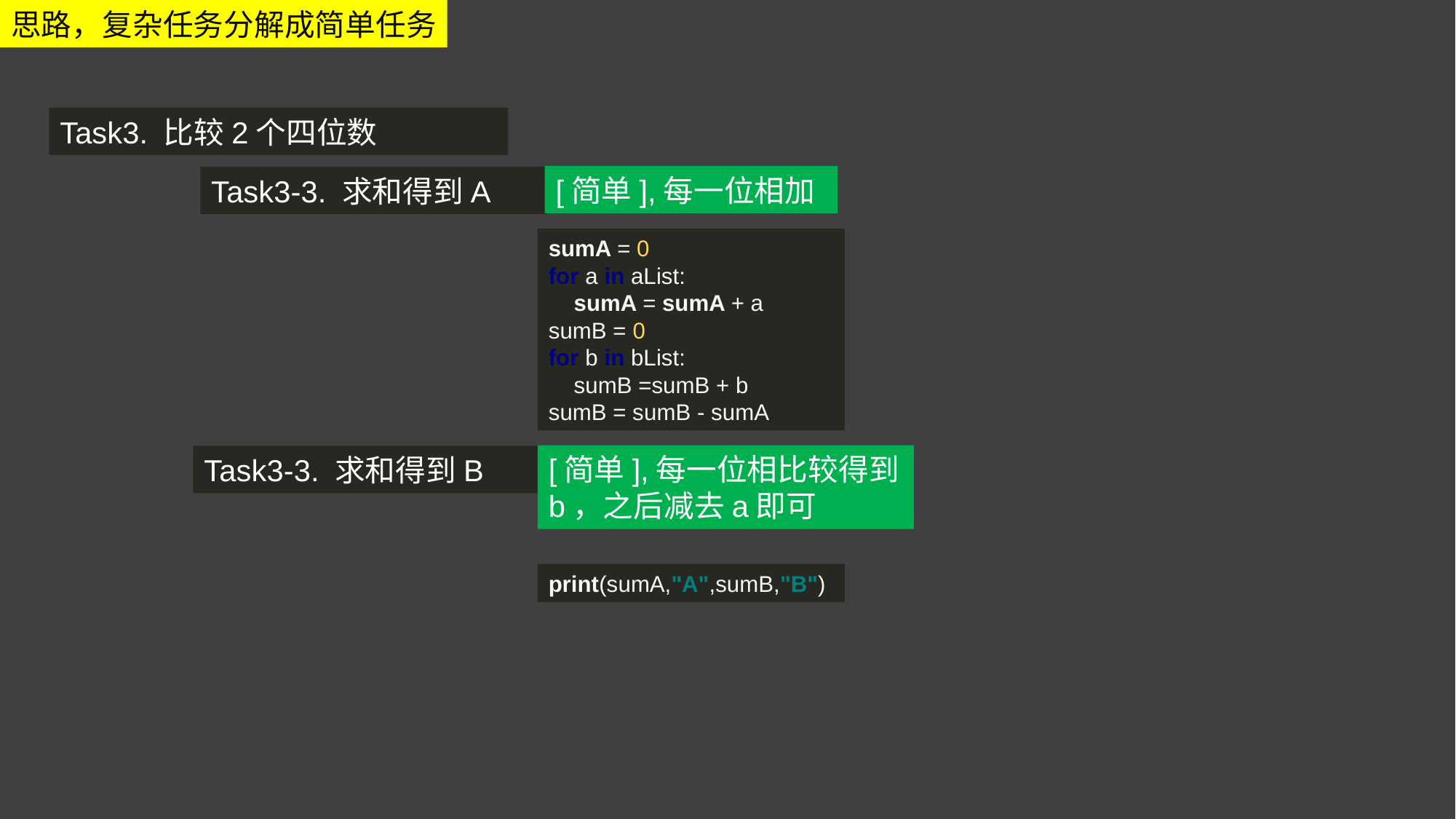

思路，复杂任务分解成简单任务
Task3. 比较2个四位数
[简单],每一位相加
Task3-3. 求和得到A
sumA = 0
for a in aList:
    sumA = sumA + a
sumB = 0
for b in bList:
    sumB =sumB + b
sumB = sumB - sumA
[简单],每一位相比较得到b，之后减去a即可
Task3-3. 求和得到B
print(sumA,"A",sumB,"B")